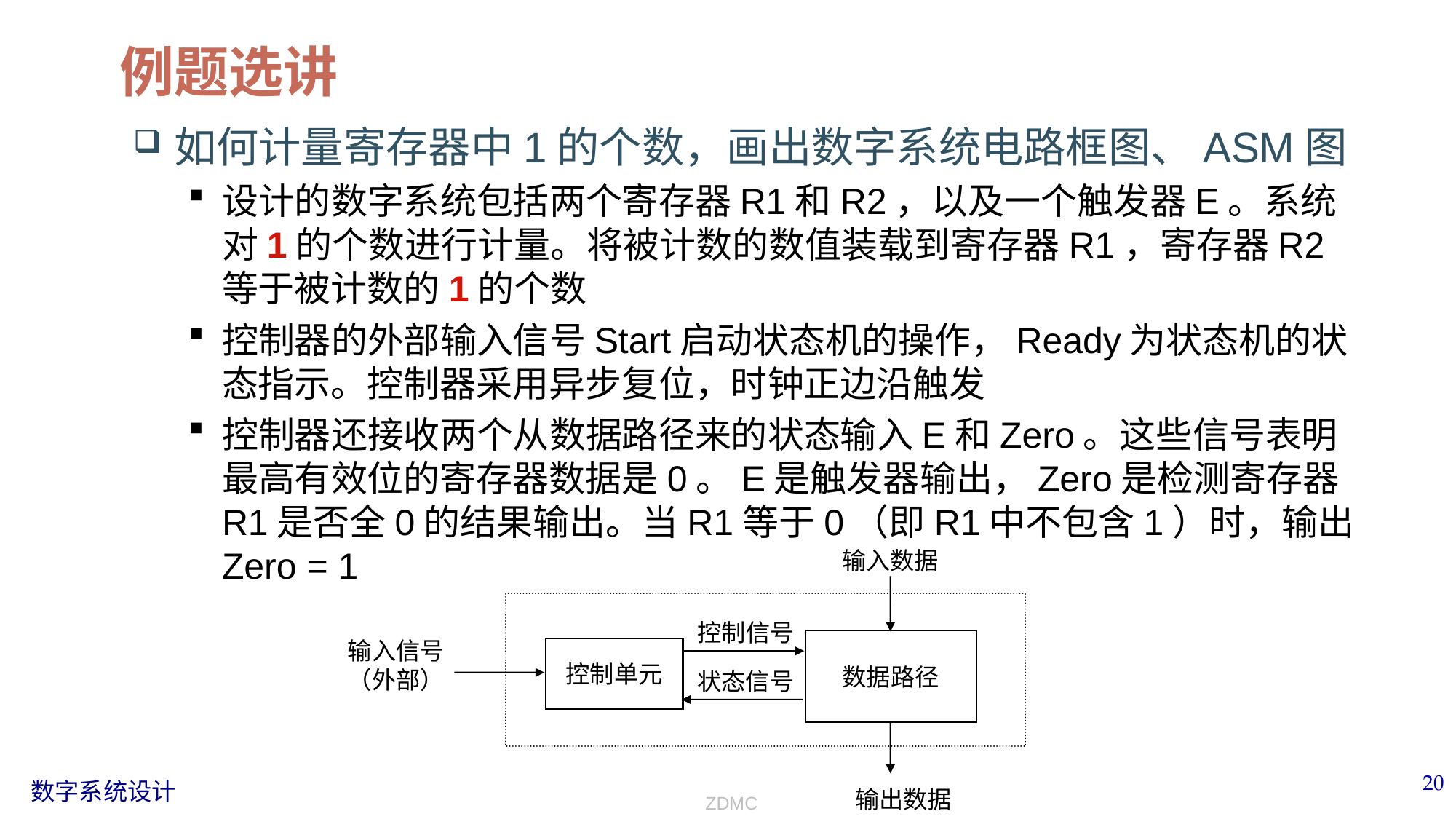

# 例题选讲
如何计量寄存器中1的个数，画出数字系统电路框图、ASM图
设计的数字系统包括两个寄存器R1和R2，以及一个触发器E。系统对1的个数进行计量。将被计数的数值装载到寄存器R1，寄存器R2等于被计数的1的个数
控制器的外部输入信号Start启动状态机的操作，Ready为状态机的状态指示。控制器采用异步复位，时钟正边沿触发
控制器还接收两个从数据路径来的状态输入E和Zero。这些信号表明最高有效位的寄存器数据是0。E是触发器输出，Zero是检测寄存器R1是否全0的结果输出。当R1等于0（即R1中不包含1）时，输出Zero = 1
输入数据

控制信号
输入信号
（外部）
数据路径
控制单元

状态信号

ZDMC
20
输出数据